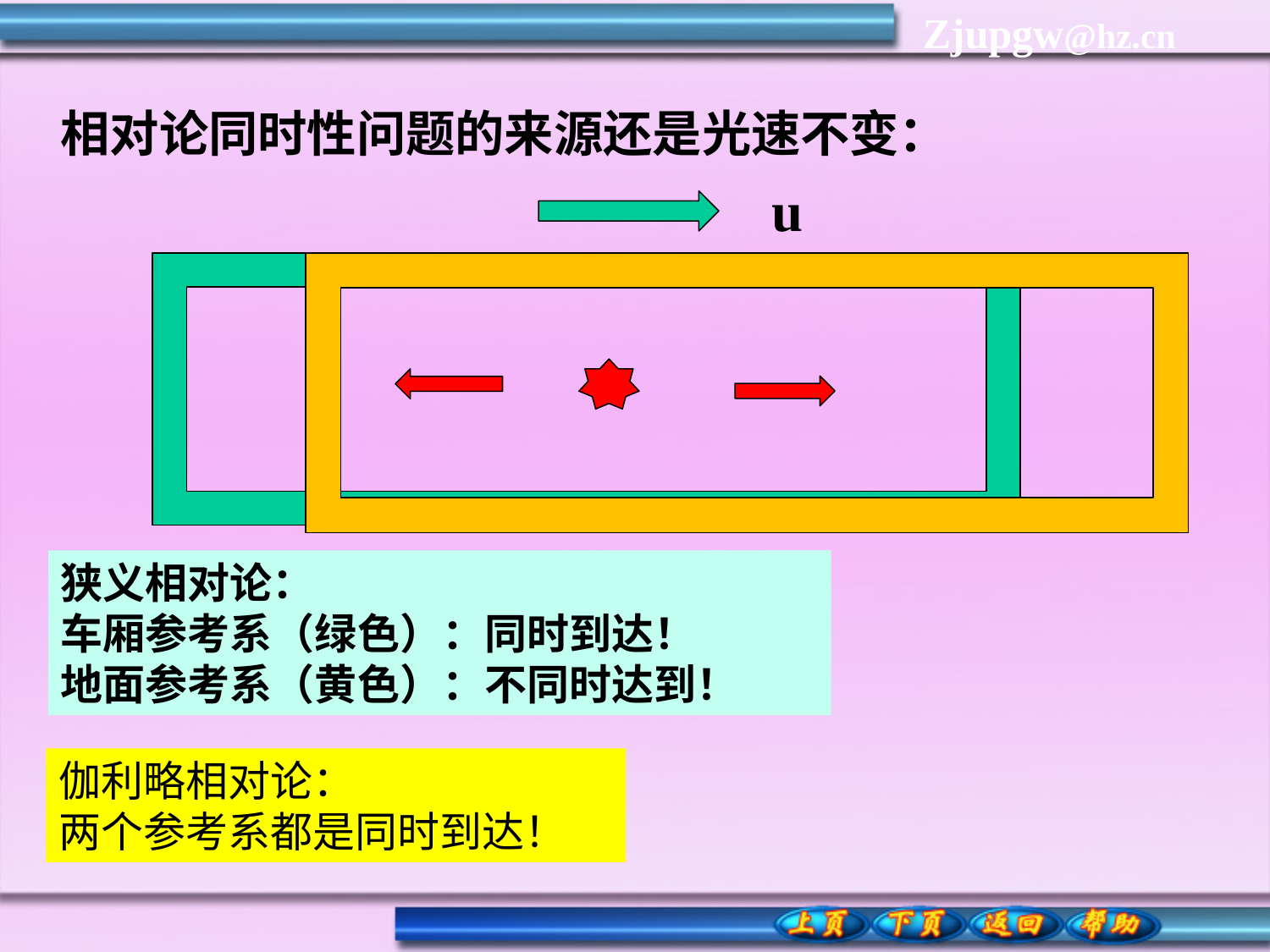

相对论同时性问题的来源还是光速不变：
u

狭义相对论：
车厢参考系（绿色）：同时到达！
地面参考系（黄色）：不同时达到！
伽利略相对论：
两个参考系都是同时到达！